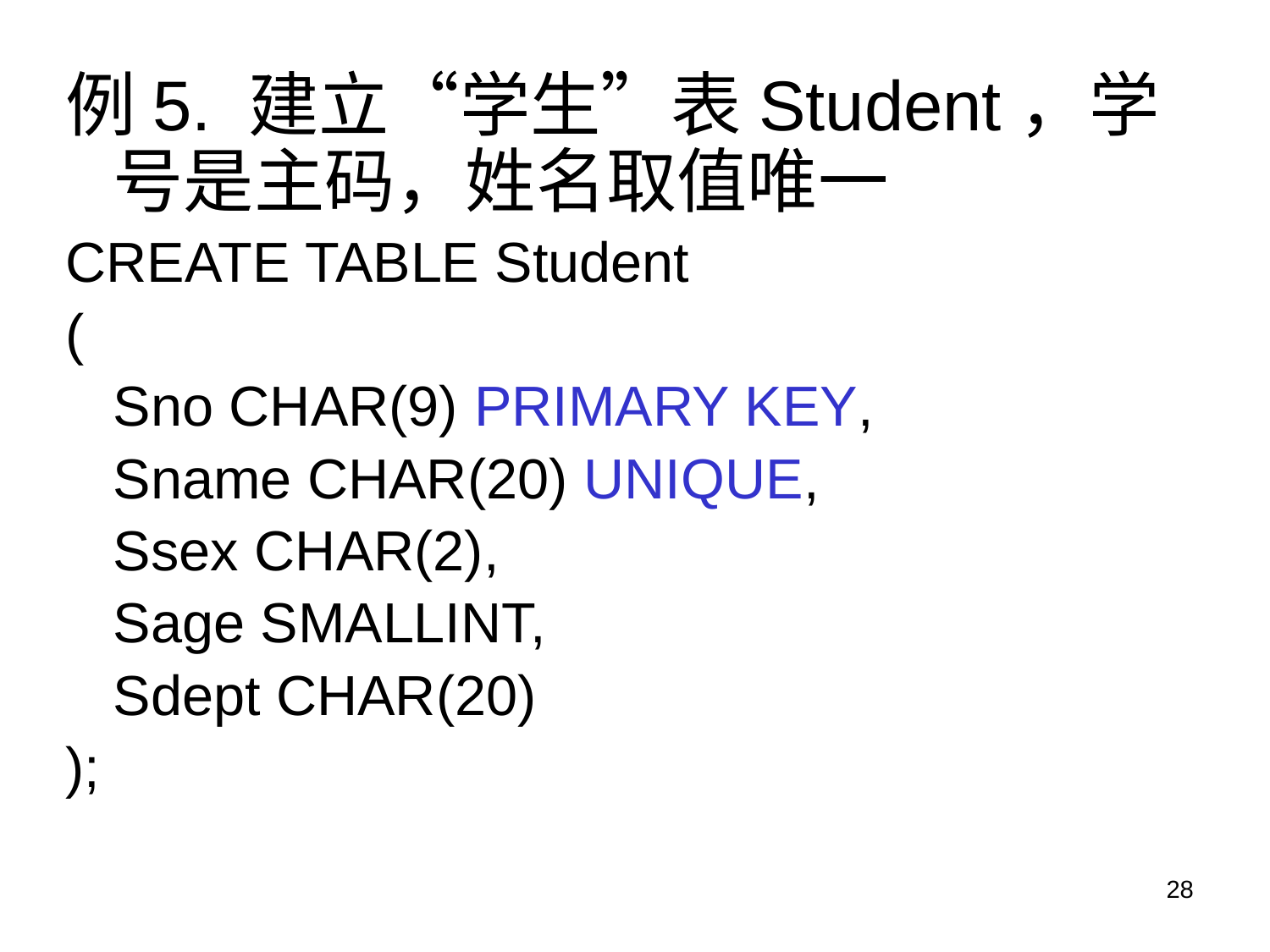

例5. 建立“学生”表Student，学号是主码，姓名取值唯一
CREATE TABLE Student
(
	Sno CHAR(9) PRIMARY KEY,
	Sname CHAR(20) UNIQUE,
	Ssex CHAR(2),
	Sage SMALLINT,
	Sdept CHAR(20)
);

28